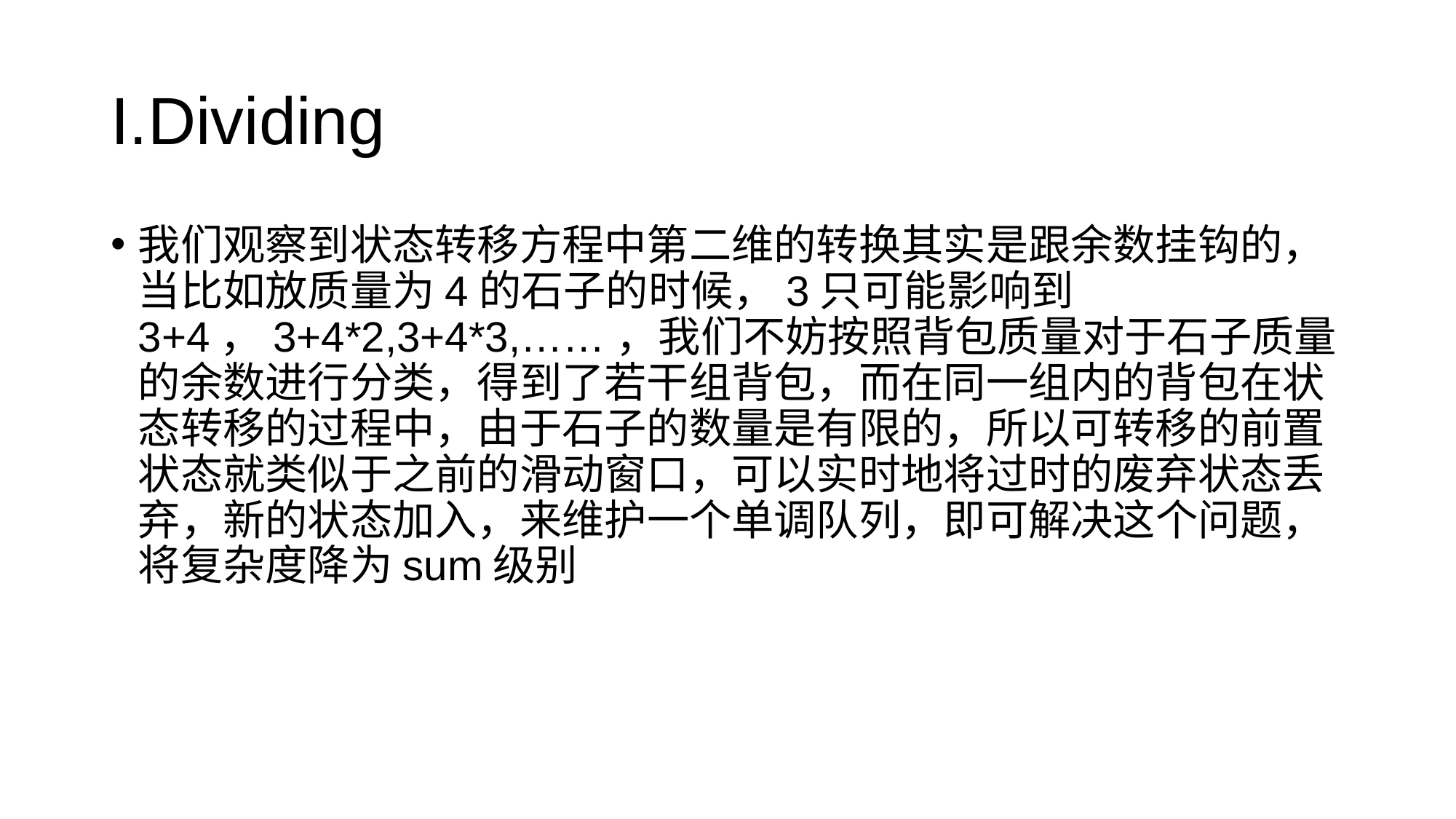

# I.Dividing
我们观察到状态转移方程中第二维的转换其实是跟余数挂钩的，当比如放质量为4的石子的时候，3只可能影响到3+4，3+4*2,3+4*3,……，我们不妨按照背包质量对于石子质量的余数进行分类，得到了若干组背包，而在同一组内的背包在状态转移的过程中，由于石子的数量是有限的，所以可转移的前置状态就类似于之前的滑动窗口，可以实时地将过时的废弃状态丢弃，新的状态加入，来维护一个单调队列，即可解决这个问题，将复杂度降为sum级别